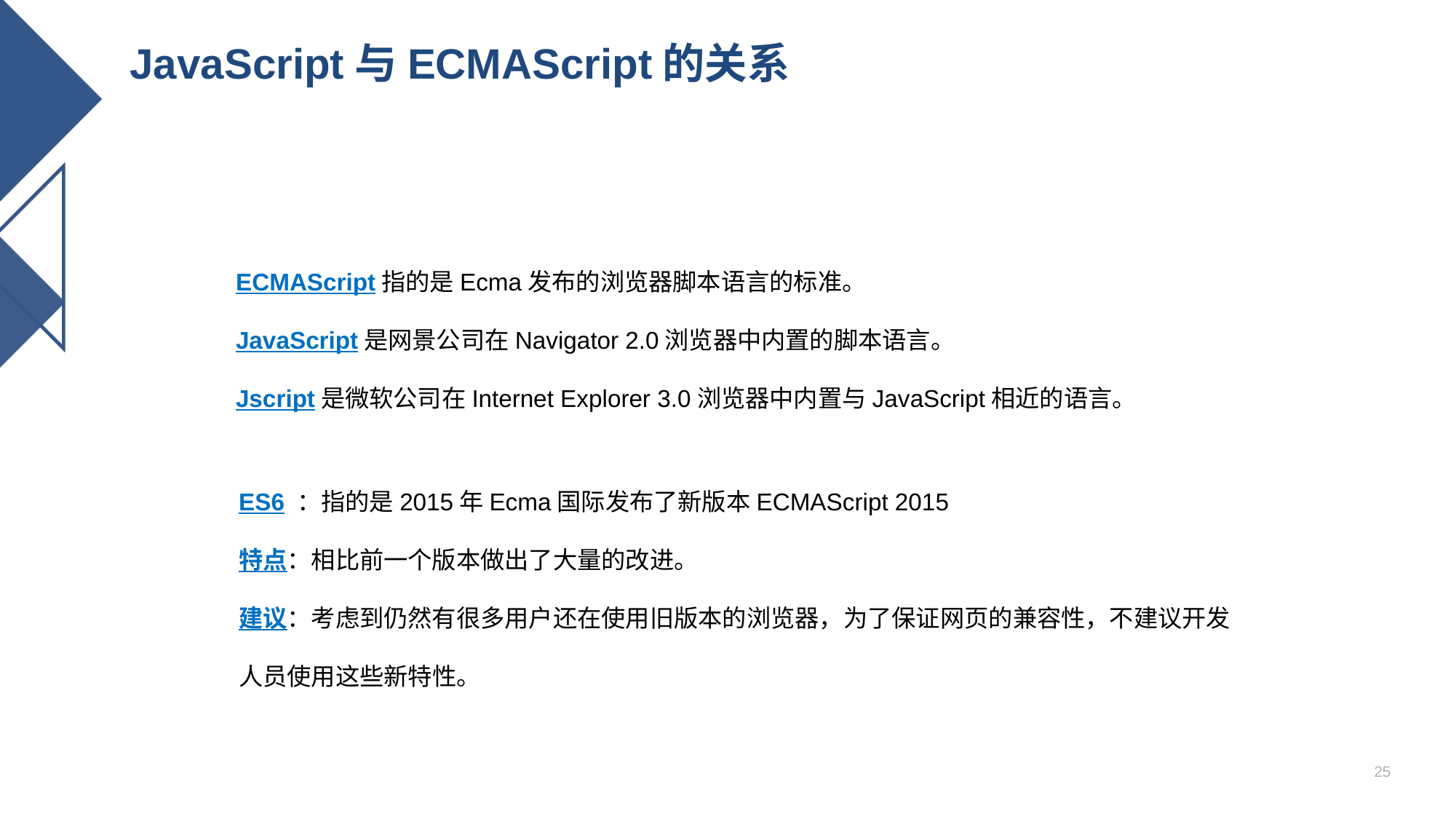

# JavaScript与ECMAScript的关系
ECMAScript指的是Ecma发布的浏览器脚本语言的标准。
JavaScript是网景公司在Navigator 2.0浏览器中内置的脚本语言。
Jscript是微软公司在Internet Explorer 3.0浏览器中内置与JavaScript相近的语言。
ES6 ：指的是2015年Ecma国际发布了新版本ECMAScript 2015
特点：相比前一个版本做出了大量的改进。
建议：考虑到仍然有很多用户还在使用旧版本的浏览器，为了保证网页的兼容性，不建议开发人员使用这些新特性。
25